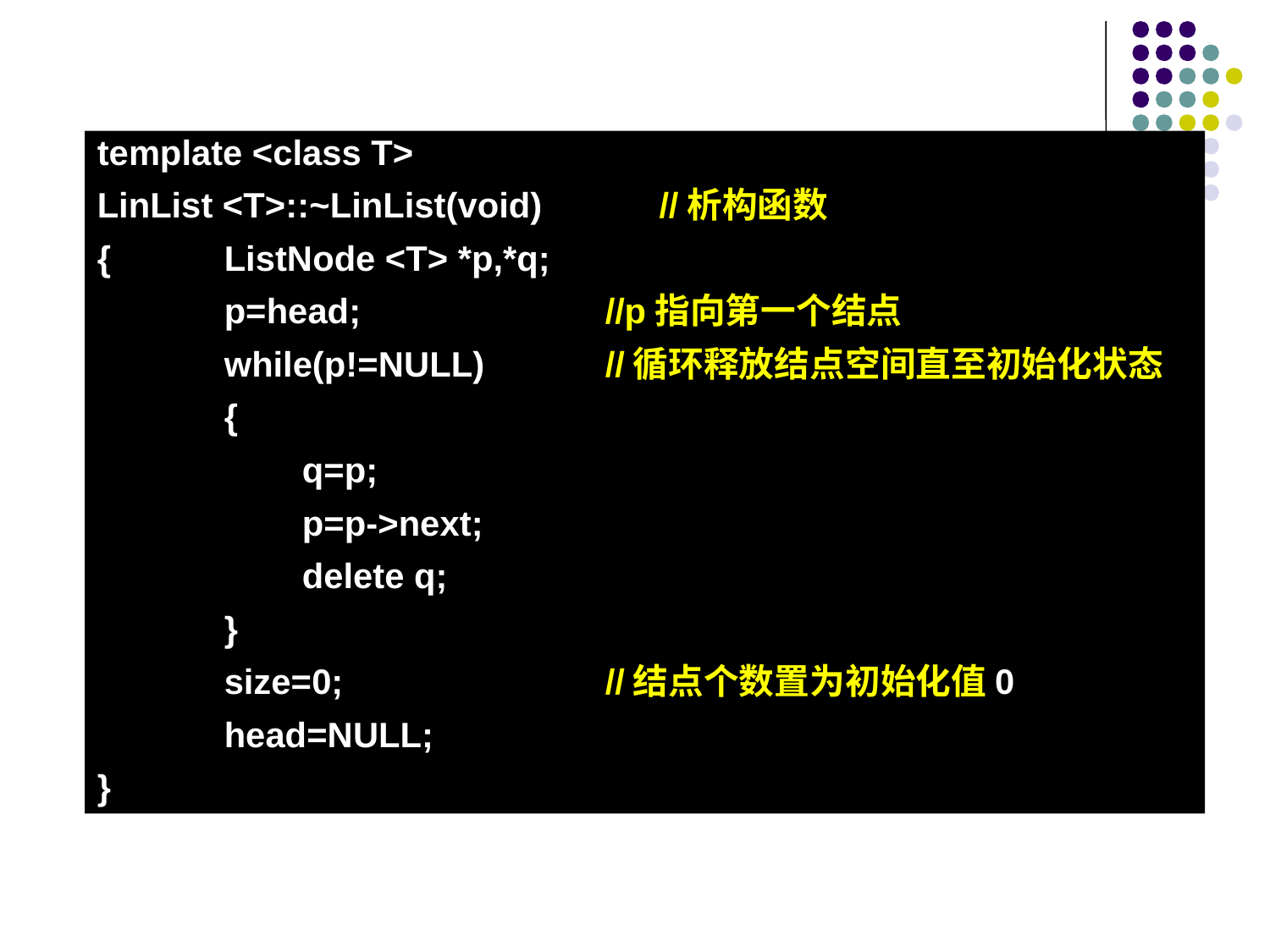

template <class T>
LinList <T>::~LinList(void)            //析构函数
{	ListNode <T> *p,*q;
	p=head;                        	//p指向第一个结点
	while(p!=NULL)       	//循环释放结点空间直至初始化状态
	{
	        q=p;
	        p=p->next;
	        delete q;
	}
	size=0;                 	//结点个数置为初始化值0
	head=NULL;
}